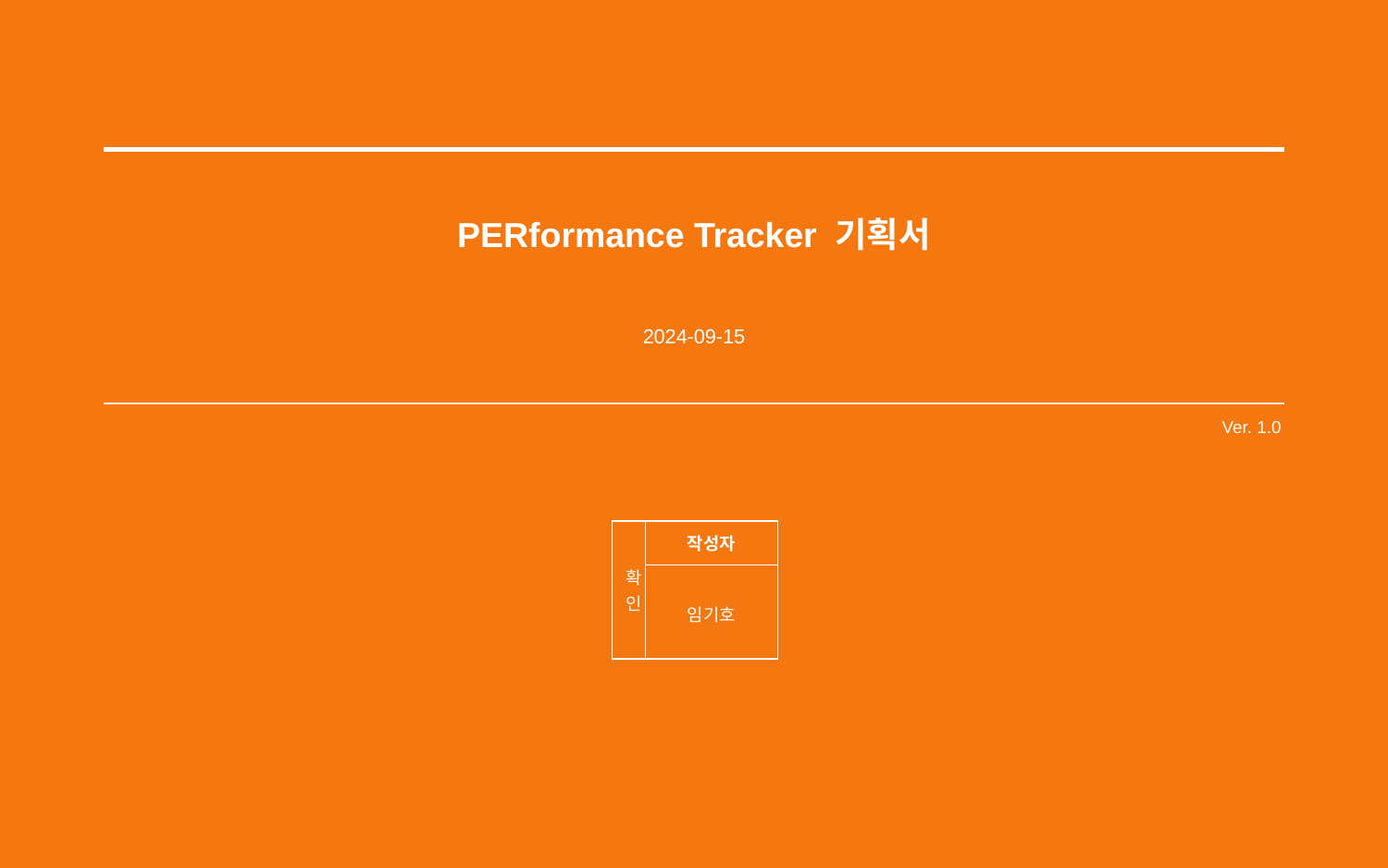

|  |
| --- |
PERformance Tracker 기획서
2024-09-15
Ver. 1.0
| 확 인 | 작성자 |
| --- | --- |
|  | 임기호 |